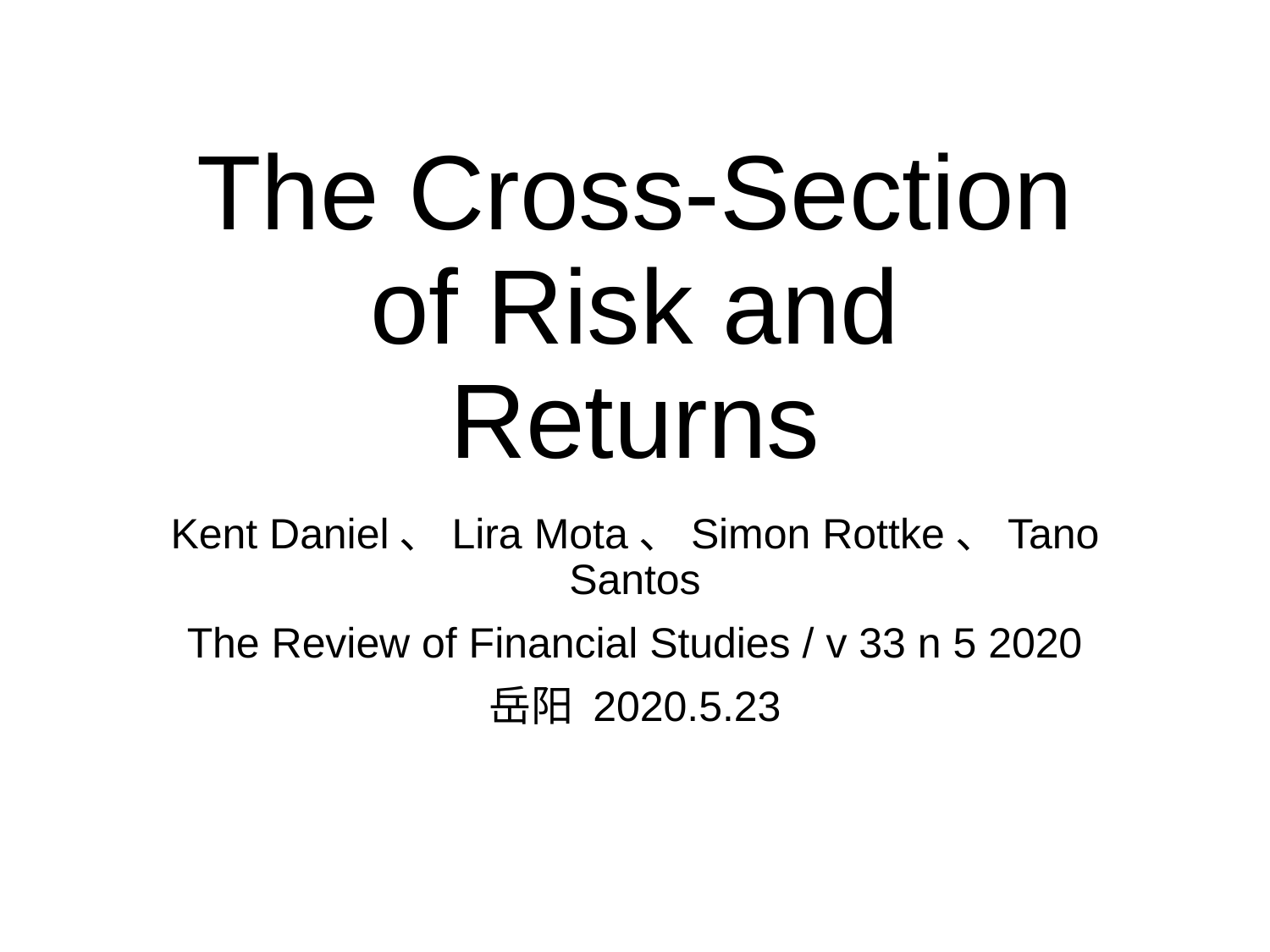

# The Cross-Section of Risk and Returns
Kent Daniel、Lira Mota、Simon Rottke、Tano Santos
The Review of Financial Studies / v 33 n 5 2020
岳阳 2020.5.23